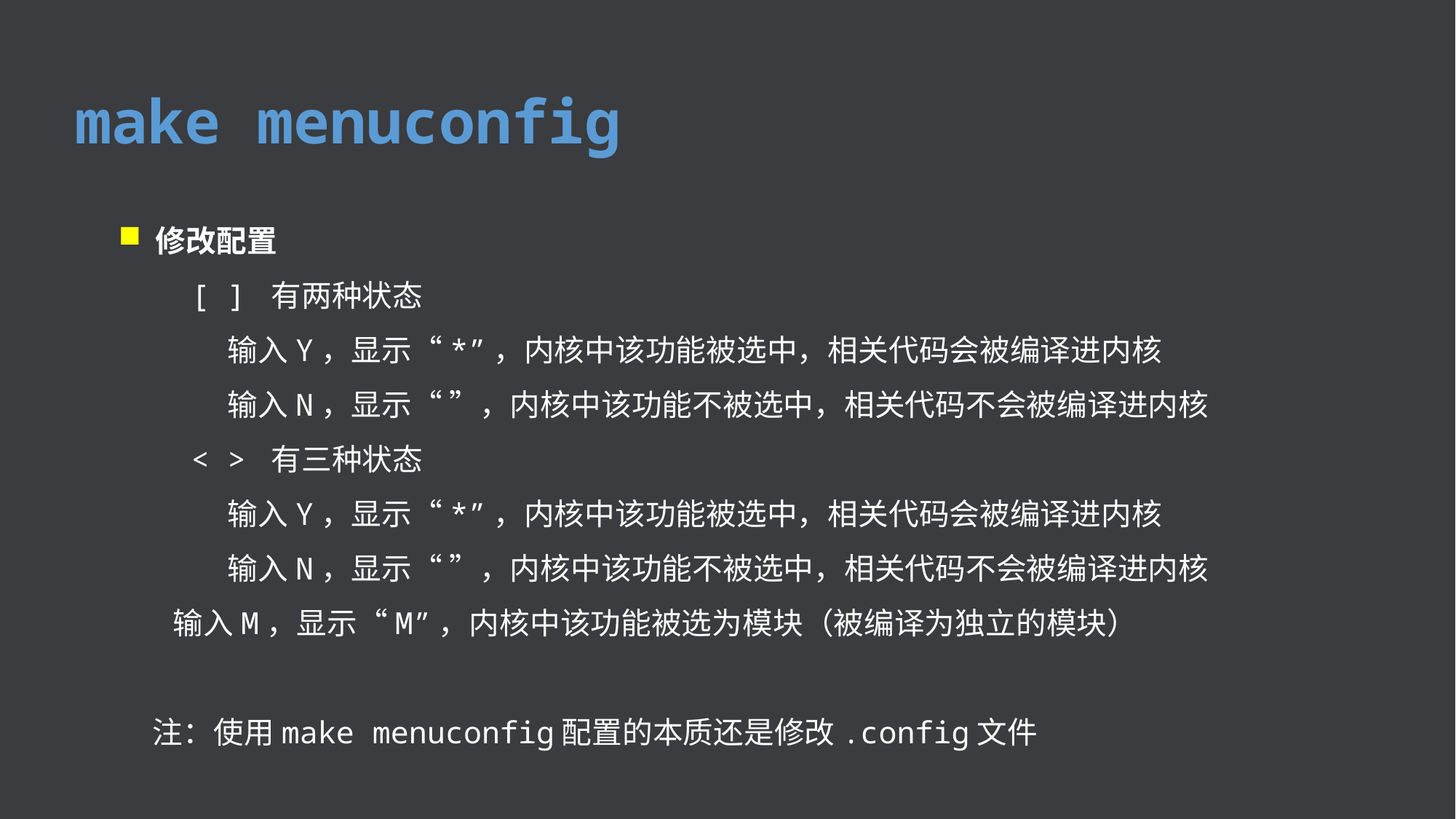

make menuconfig

 修改配置
    [ ] 有两种状态
    	输入Y，显示“*”，内核中该功能被选中，相关代码会被编译进内核
	输入N，显示“ ”，内核中该功能不被选中，相关代码不会被编译进内核
    < > 有三种状态
    	输入Y，显示“*”，内核中该功能被选中，相关代码会被编译进内核
	输入N，显示“ ”，内核中该功能不被选中，相关代码不会被编译进内核
       输入M，显示“M”，内核中该功能被选为模块（被编译为独立的模块）

    注：使用make menuconfig配置的本质还是修改.config文件